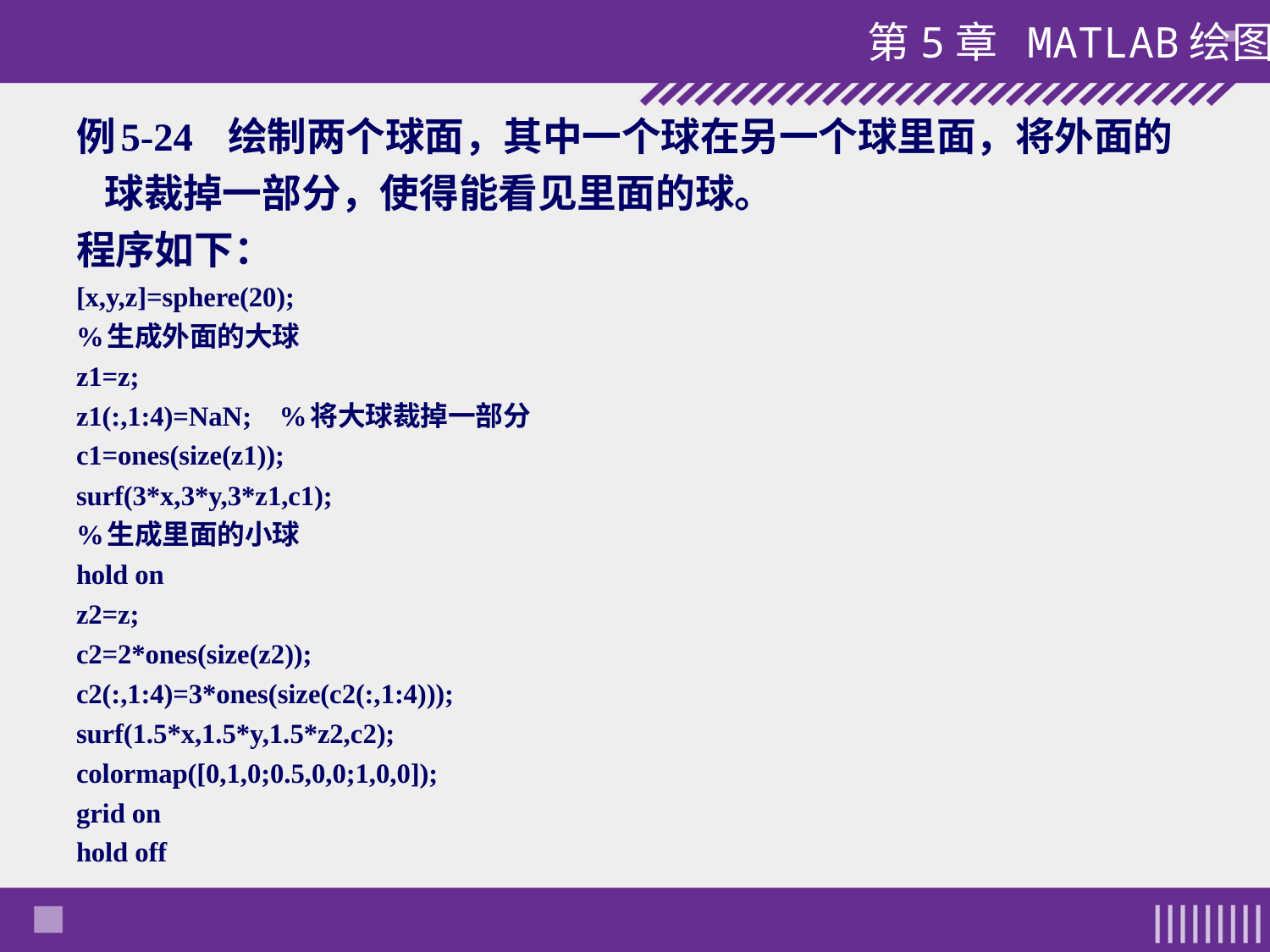

#
例5-24   绘制两个球面，其中一个球在另一个球里面，将外面的球裁掉一部分，使得能看见里面的球。
程序如下：
[x,y,z]=sphere(20);
%生成外面的大球
z1=z;
z1(:,1:4)=NaN;    %将大球裁掉一部分
c1=ones(size(z1));
surf(3*x,3*y,3*z1,c1);
%生成里面的小球
hold on
z2=z;
c2=2*ones(size(z2));
c2(:,1:4)=3*ones(size(c2(:,1:4)));
surf(1.5*x,1.5*y,1.5*z2,c2);
colormap([0,1,0;0.5,0,0;1,0,0]);
grid on
hold off